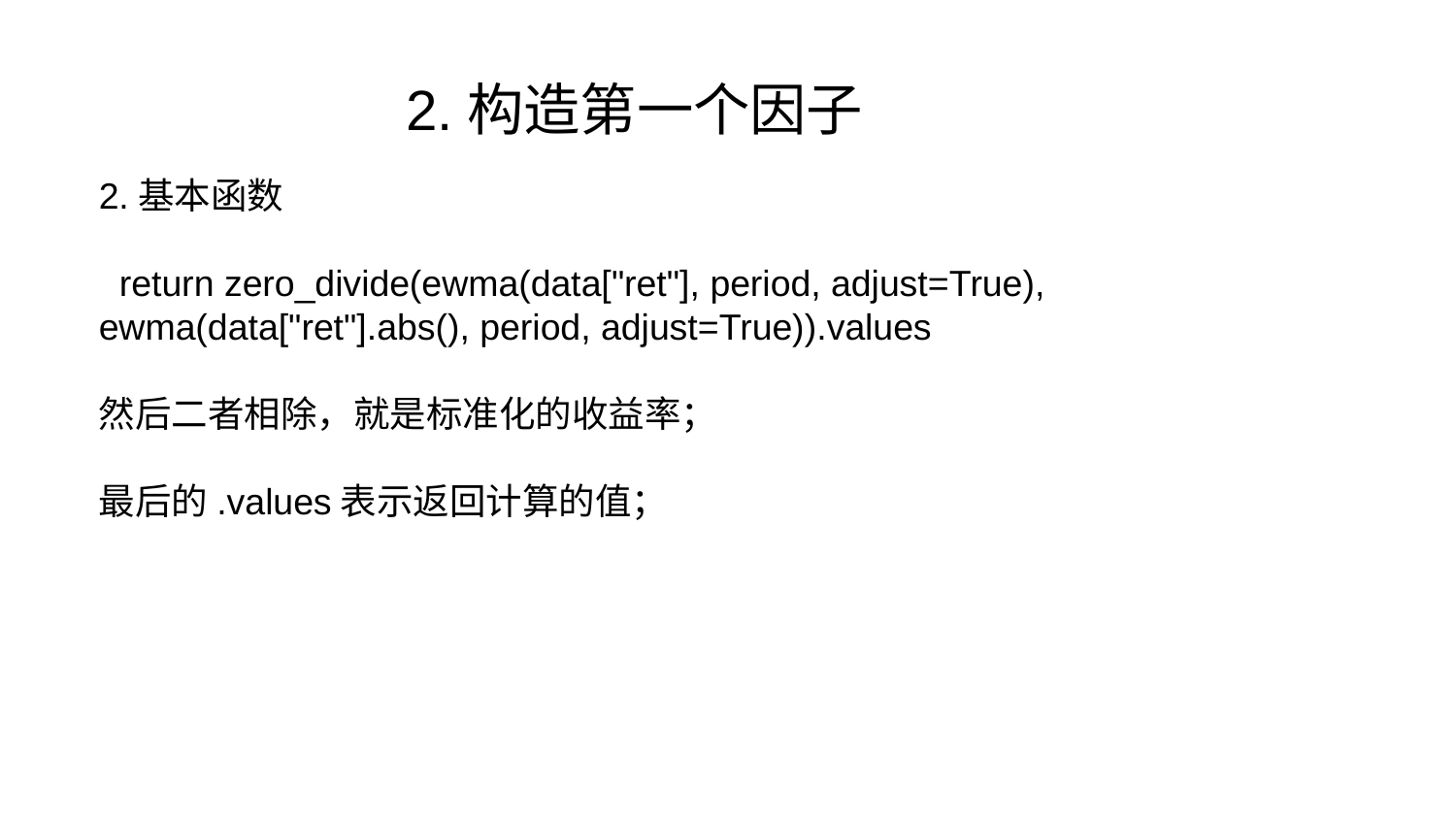

2.构造第一个因子
2.基本函数

  return zero_divide(ewma(data["ret"], period, adjust=True), ewma(data["ret"].abs(), period, adjust=True)).values

然后二者相除，就是标准化的收益率；

最后的.values表示返回计算的值；